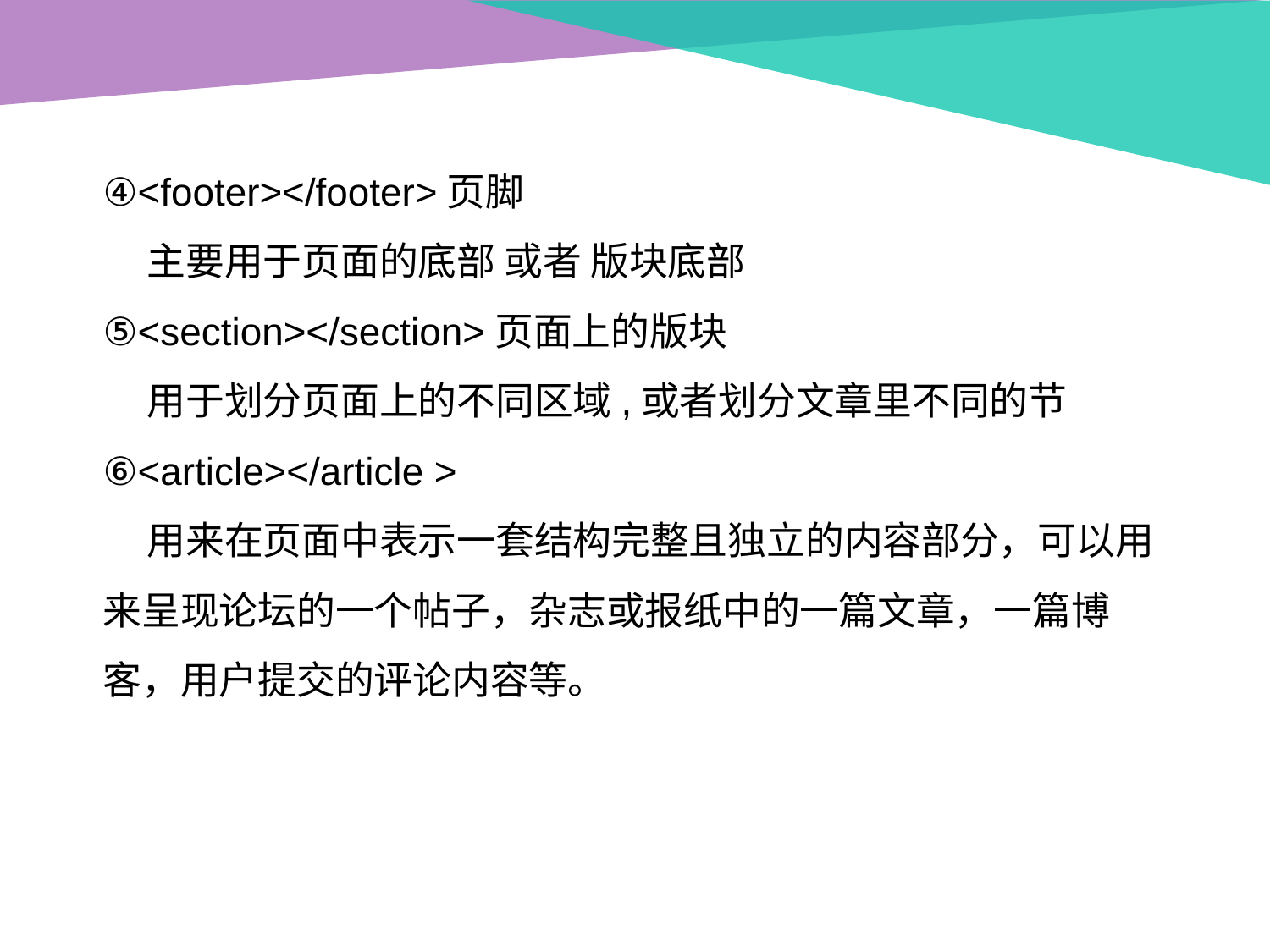

④<footer></footer>页脚
    主要用于页面的底部 或者 版块底部
⑤<section></section>页面上的版块
    用于划分页面上的不同区域,或者划分文章里不同的节
⑥<article></article >
    用来在页面中表示一套结构完整且独立的内容部分，可以用来呈现论坛的一个帖子，杂志或报纸中的一篇文章，一篇博客，用户提交的评论内容等。